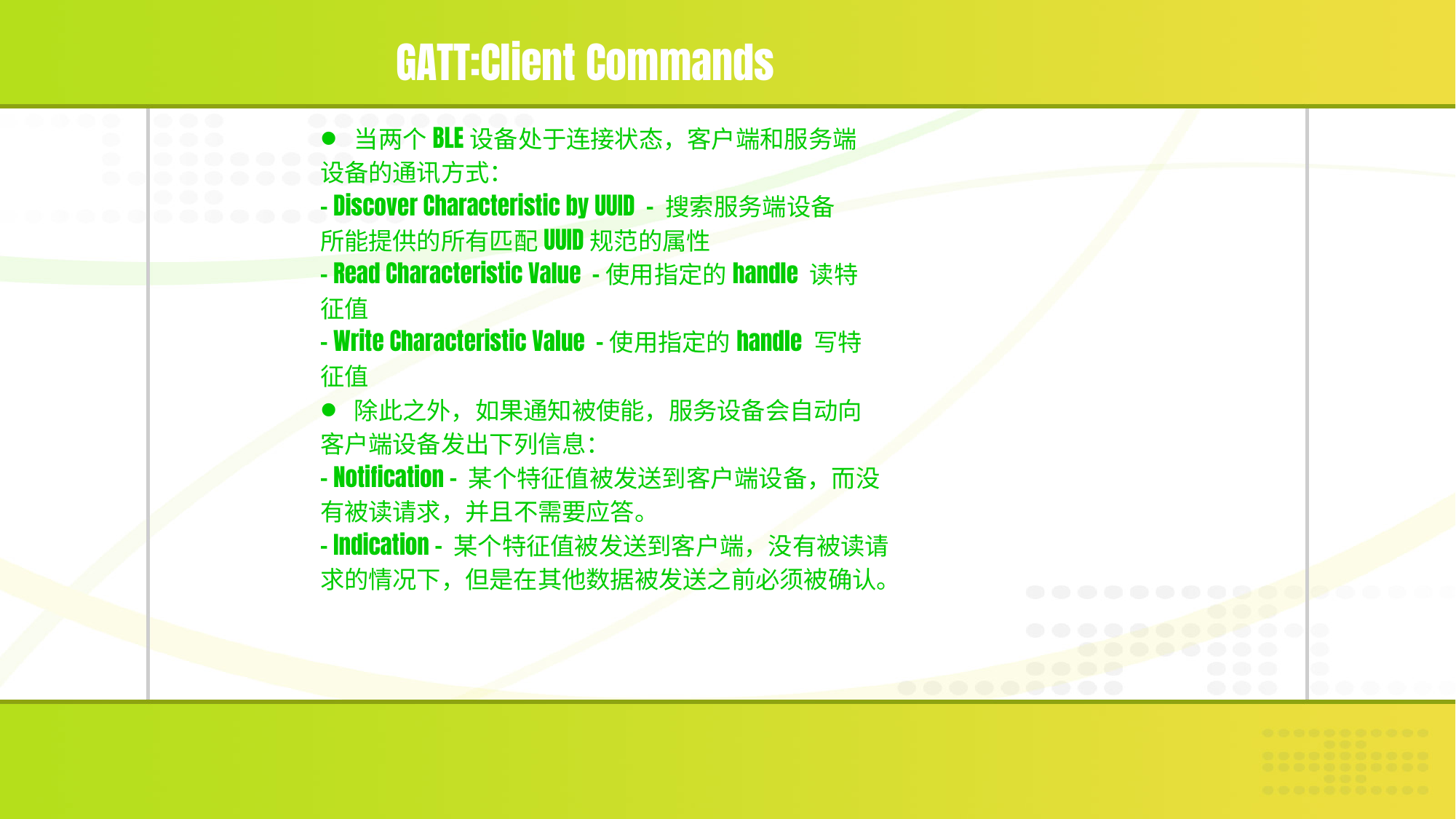

# GATT:Client Commands
当两个BLE设备处于连接状态，客户端和服务端
设备的通讯方式：
– Discover Characteristic by UUID  – 搜索服务端设备
所能提供的所有匹配UUID规范的属性
– Read Characteristic Value  –使用指定的handle 读特
征值
– Write Characteristic Value  –使用指定的handle 写特
征值
除此之外，如果通知被使能，服务设备会自动向
客户端设备发出下列信息：
– Notification – 某个特征值被发送到客户端设备，而没
有被读请求，并且不需要应答。
– Indication – 某个特征值被发送到客户端，没有被读请
求的情况下，但是在其他数据被发送之前必须被确认。